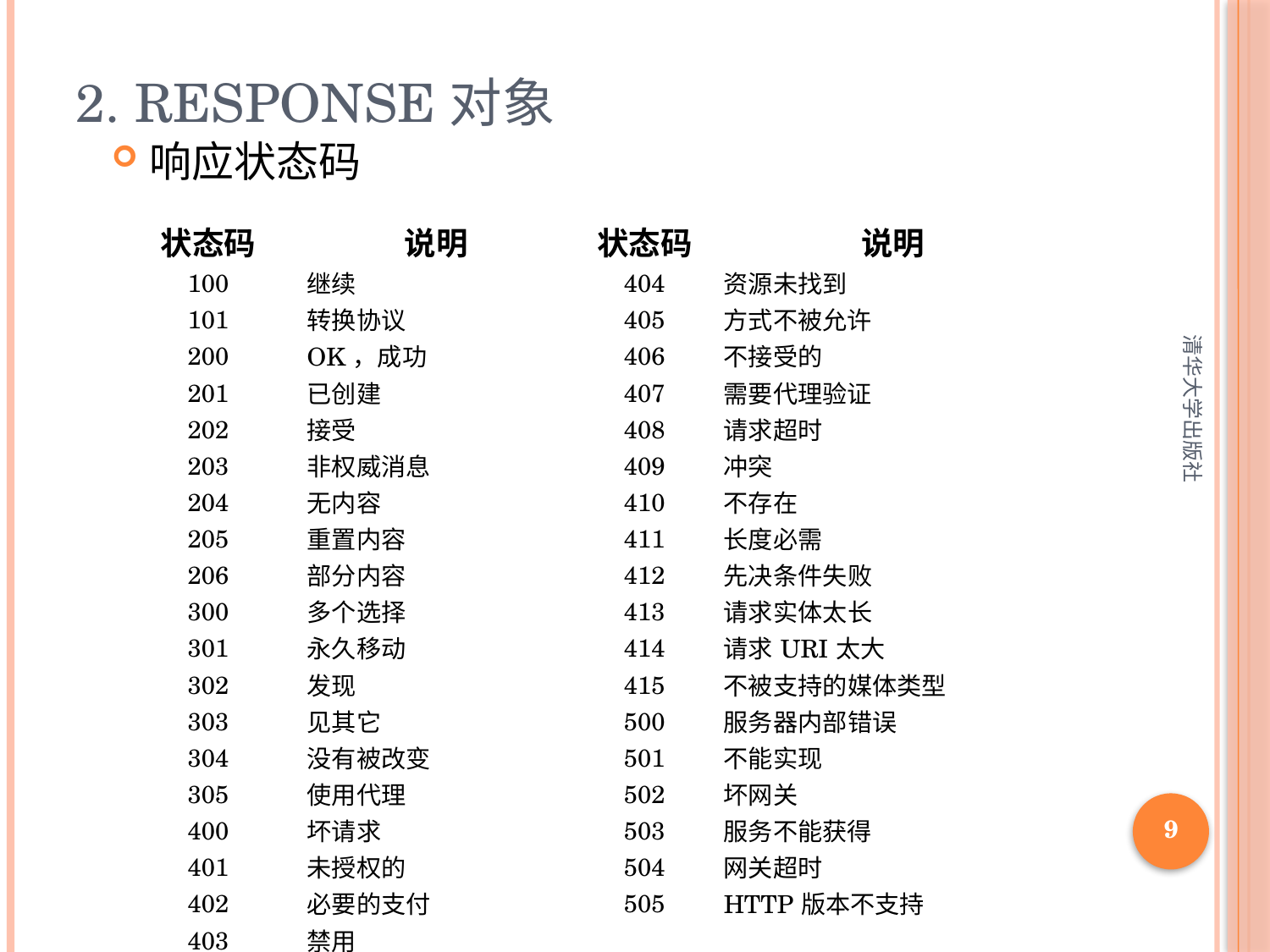

# 2. response对象
响应状态码
| 状态码 | 说明 | 状态码 | 说明 |
| --- | --- | --- | --- |
| 100 | 继续 | 404 | 资源未找到 |
| 101 | 转换协议 | 405 | 方式不被允许 |
| 200 | OK，成功 | 406 | 不接受的 |
| 201 | 已创建 | 407 | 需要代理验证 |
| 202 | 接受 | 408 | 请求超时 |
| 203 | 非权威消息 | 409 | 冲突 |
| 204 | 无内容 | 410 | 不存在 |
| 205 | 重置内容 | 411 | 长度必需 |
| 206 | 部分内容 | 412 | 先决条件失败 |
| 300 | 多个选择 | 413 | 请求实体太长 |
| 301 | 永久移动 | 414 | 请求URI太大 |
| 302 | 发现 | 415 | 不被支持的媒体类型 |
| 303 | 见其它 | 500 | 服务器内部错误 |
| 304 | 没有被改变 | 501 | 不能实现 |
| 305 | 使用代理 | 502 | 坏网关 |
| 400 | 坏请求 | 503 | 服务不能获得 |
| 401 | 未授权的 | 504 | 网关超时 |
| 402 | 必要的支付 | 505 | HTTP版本不支持 |
| 403 | 禁用 |  |  |
清华大学出版社
9